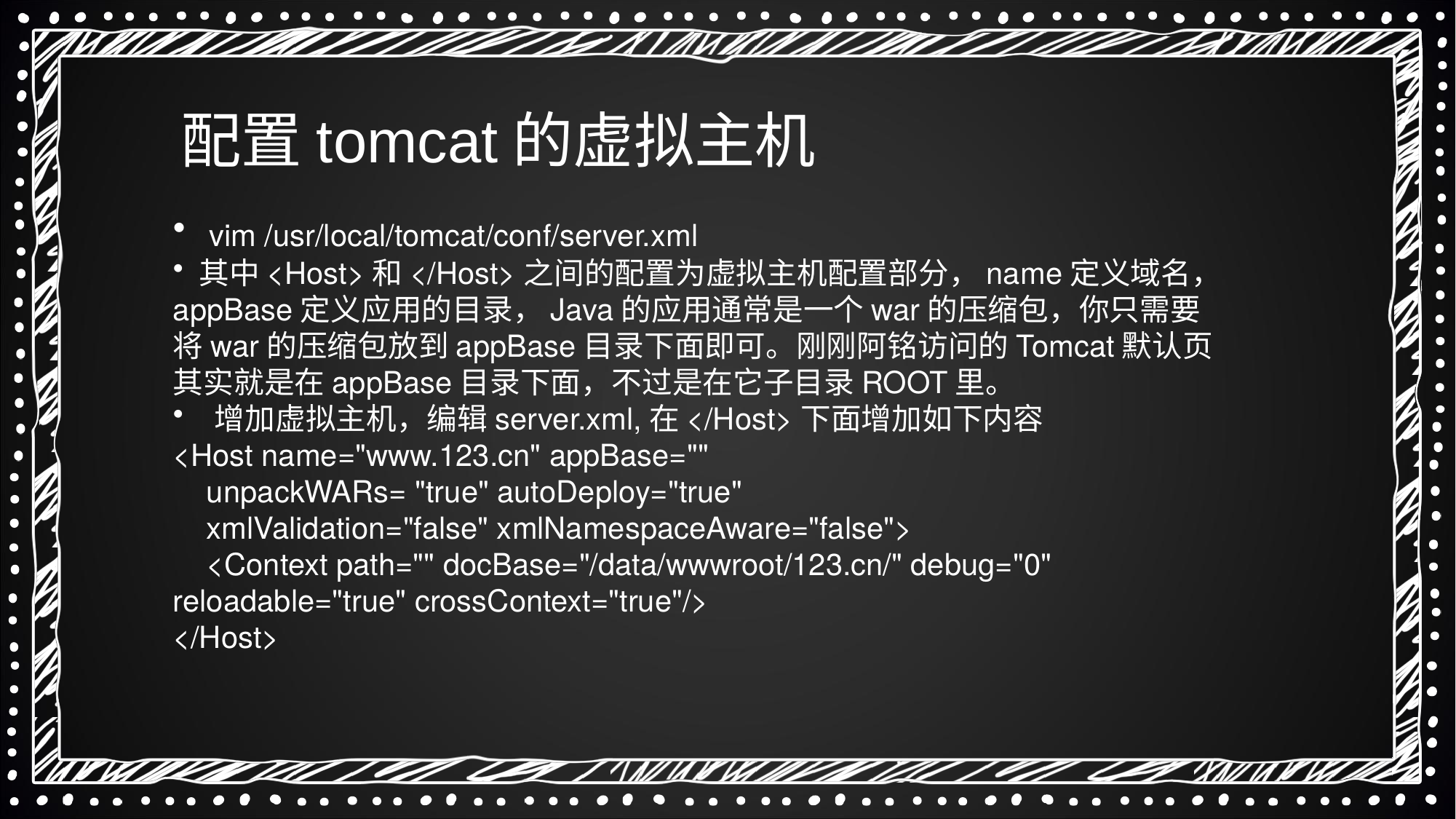

配置tomcat的虚拟主机
 vim /usr/local/tomcat/conf/server.xml
其中<Host>和</Host>之间的配置为虚拟主机配置部分，name定义域名，
appBase定义应用的目录，Java的应用通常是一个war的压缩包，你只需要将war的压缩包放到appBase目录下面即可。刚刚阿铭访问的Tomcat默认页其实就是在appBase目录下面，不过是在它子目录ROOT里。
 增加虚拟主机，编辑server.xml,在</Host>下面增加如下内容
<Host name="www.123.cn" appBase=""
    unpackWARs= "true" autoDeploy="true"
    xmlValidation="false" xmlNamespaceAware="false">
    <Context path="" docBase="/data/wwwroot/123.cn/" debug="0" reloadable="true" crossContext="true"/>
</Host>